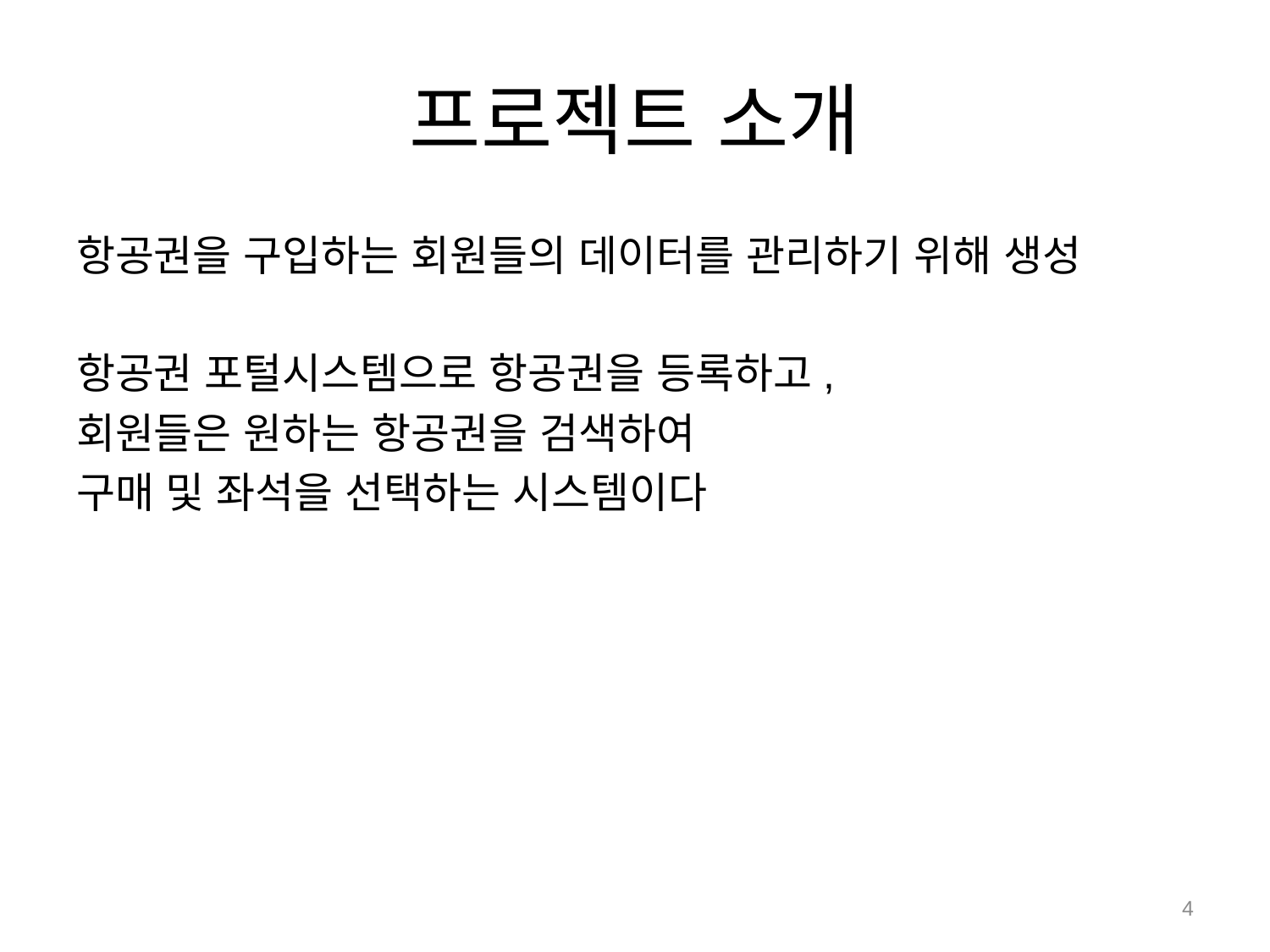

# 프로젝트 소개
항공권을 구입하는 회원들의 데이터를 관리하기 위해 생성

항공권 포털시스템으로 항공권을 등록하고,
회원들은 원하는 항공권을 검색하여
구매 및 좌석을 선택하는 시스템이다
4